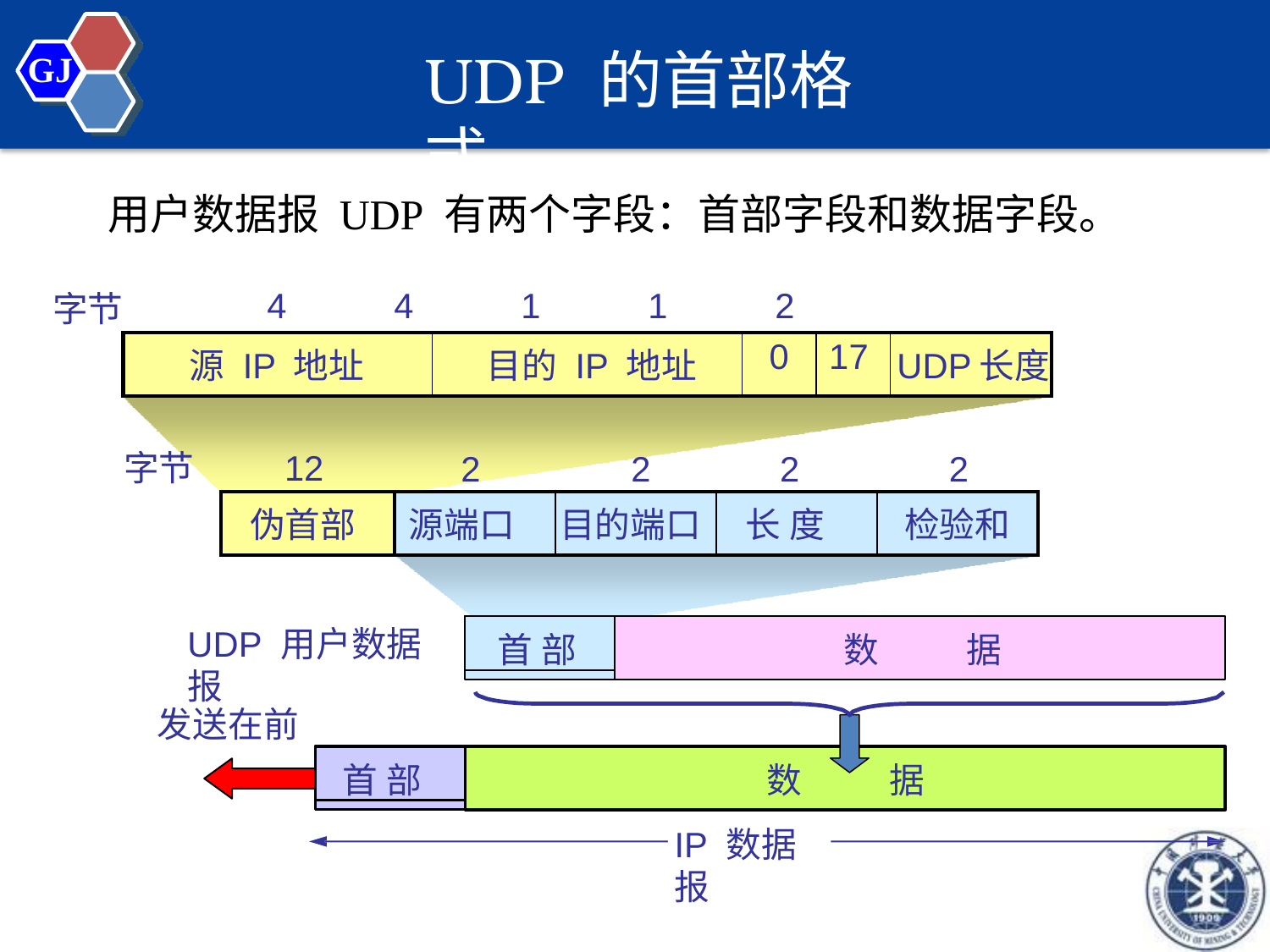

# UDP 的首部格式
GJ
用户数据报 UDP 有两个字段：首部字段和数据字段。
4	4	1	1	2
字节
| 源 IP 地址 | 目的 IP 地址 | 0 | 17 | UDP长度 |
| --- | --- | --- | --- | --- |

12
字节
2
2
2
2
| 伪首部 | 源端口 | 目的端口 | 长 度 | 检验和 |
| --- | --- | --- | --- | --- |

首 部

UDP 用户数据报
数
据

发送在前

首 部

数
据

IP 数据报